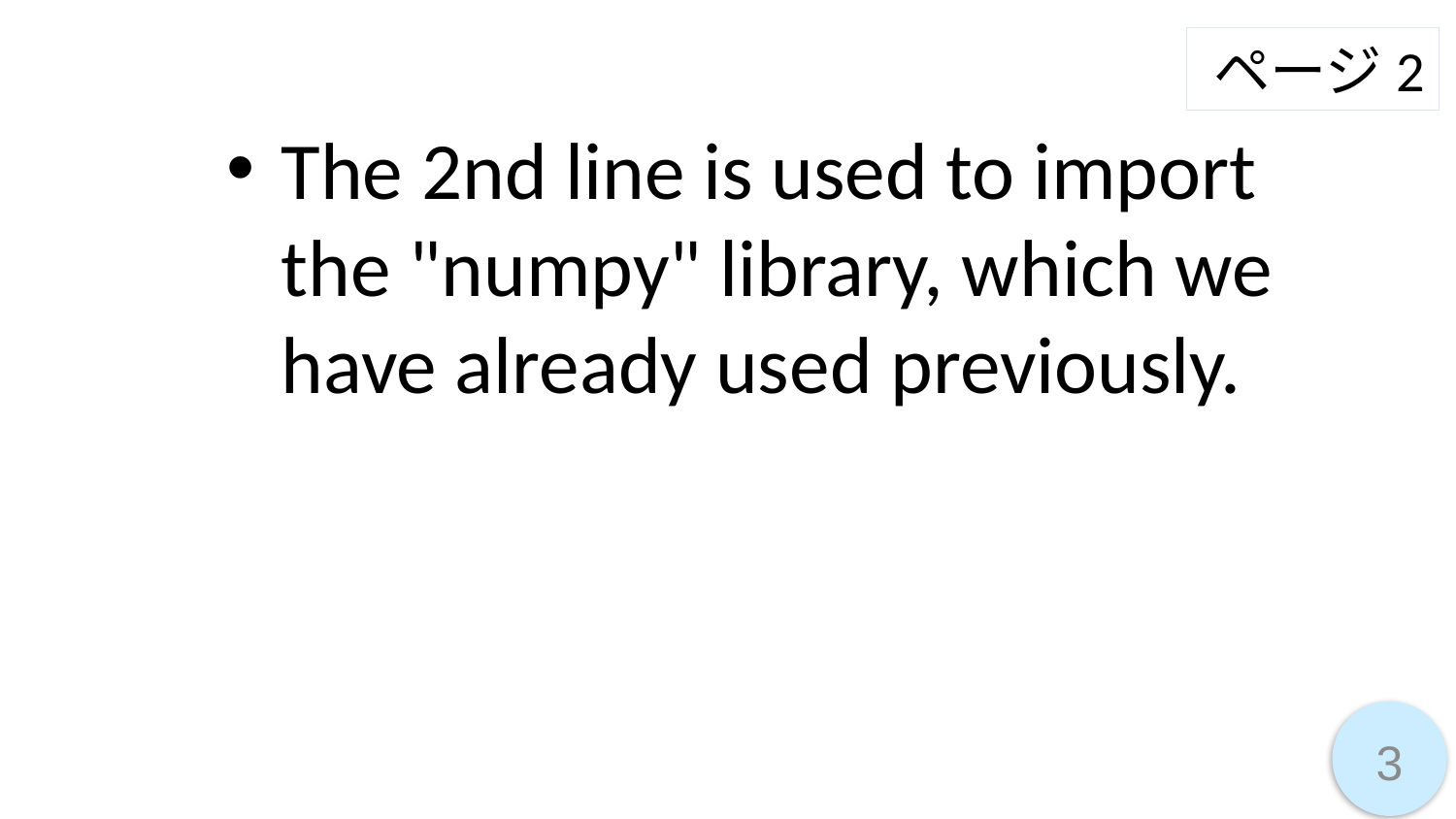

ページ2
The 2nd line is used to import the "numpy" library, which we have already used previously.
3